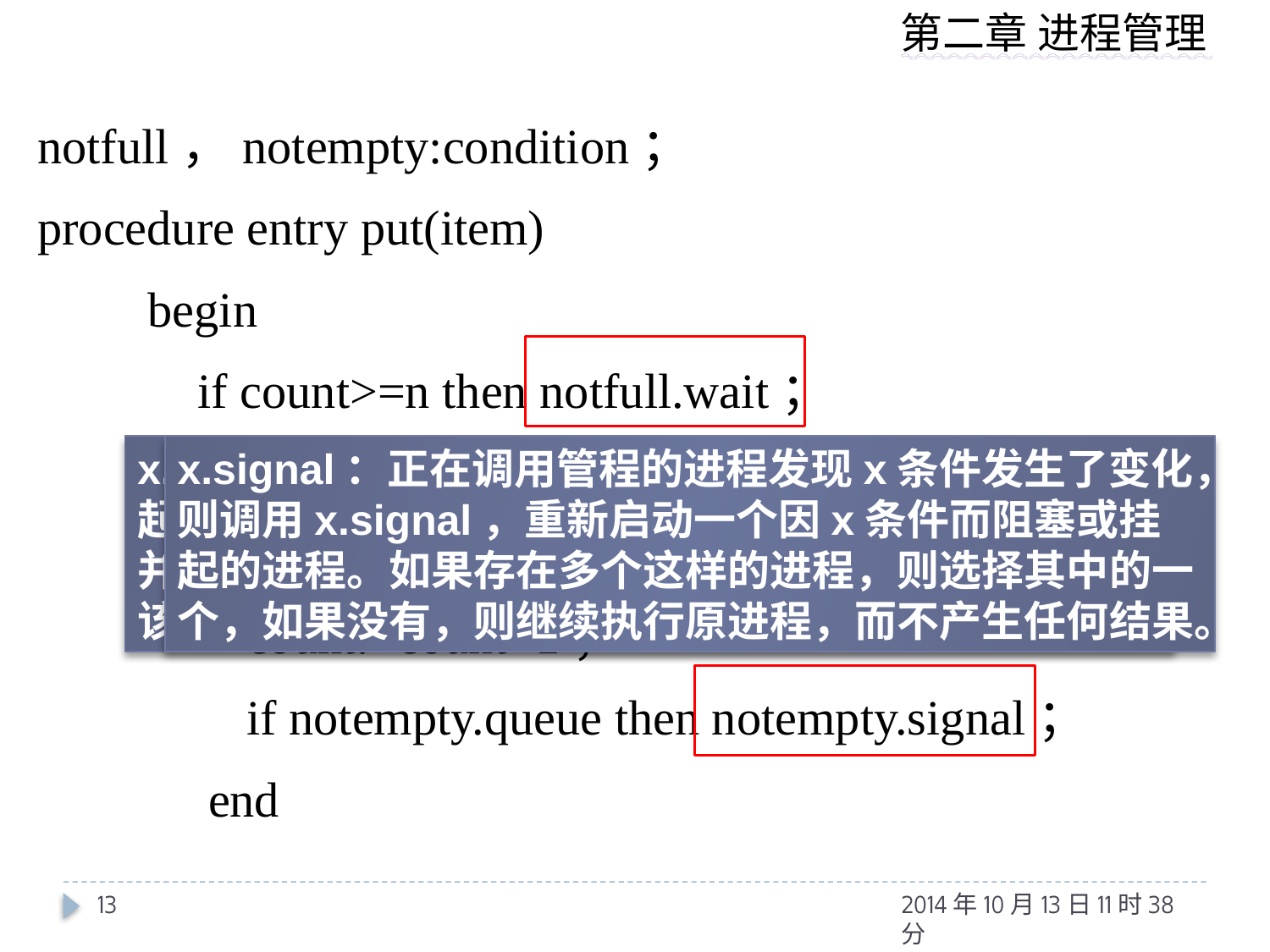

notfull，notempty:condition；
procedure entry put(item)
　　begin
　         if count>=n then notfull.wait；
　　　　buffer(in):=nextp；
　　　　in:=(in+1) mod n；
　　　　count:=count+1；
　　　　if notempty.queue then notempty.signal；
　　　 end

x.wait：正在调用管程的进程因x条件需要被阻塞或挂起，则调用x.wait将自己插入到x条件的等待队列上，并释放管程，直到x条件变化。此时其它进程可以使用该管程。
x.signal：正在调用管程的进程发现x条件发生了变化，则调用x.signal，重新启动一个因x条件而阻塞或挂起的进程。如果存在多个这样的进程，则选择其中的一个，如果没有，则继续执行原进程，而不产生任何结果。

13
2014年10月13日11时38分